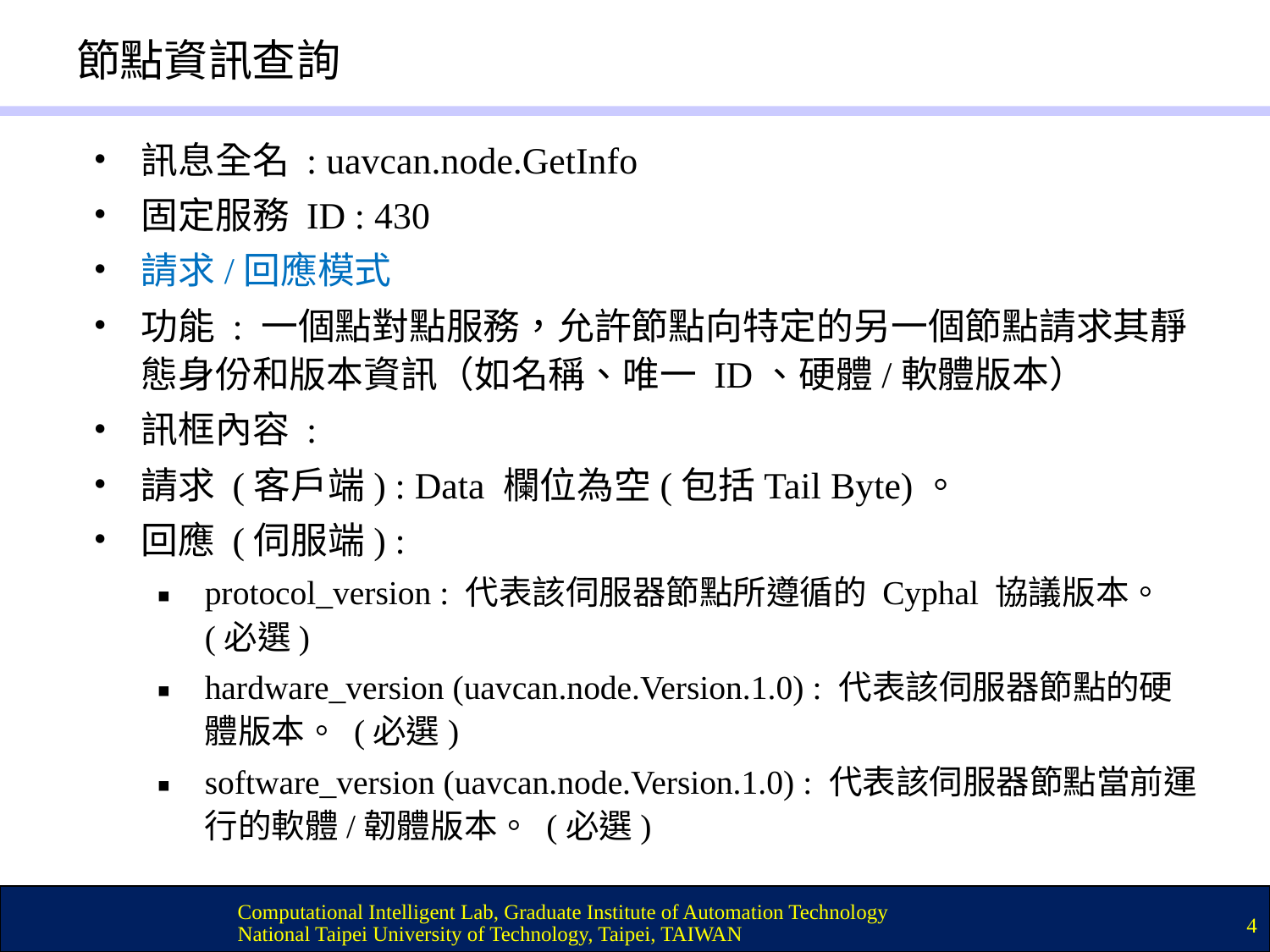

# 節點資訊查詢
訊息全名 : uavcan.node.GetInfo
固定服務 ID : 430
請求/回應模式
功能 : 一個點對點服務，允許節點向特定的另一個節點請求其靜態身份和版本資訊（如名稱、唯一 ID、硬體/軟體版本）
訊框內容 :
請求 (客戶端) : Data 欄位為空(包括Tail Byte)。
回應 (伺服端) :
protocol_version : 代表該伺服器節點所遵循的 Cyphal 協議版本。 (必選)
hardware_version (uavcan.node.Version.1.0) : 代表該伺服器節點的硬體版本。 (必選)
software_version (uavcan.node.Version.1.0) : 代表該伺服器節點當前運行的軟體/韌體版本。 (必選)